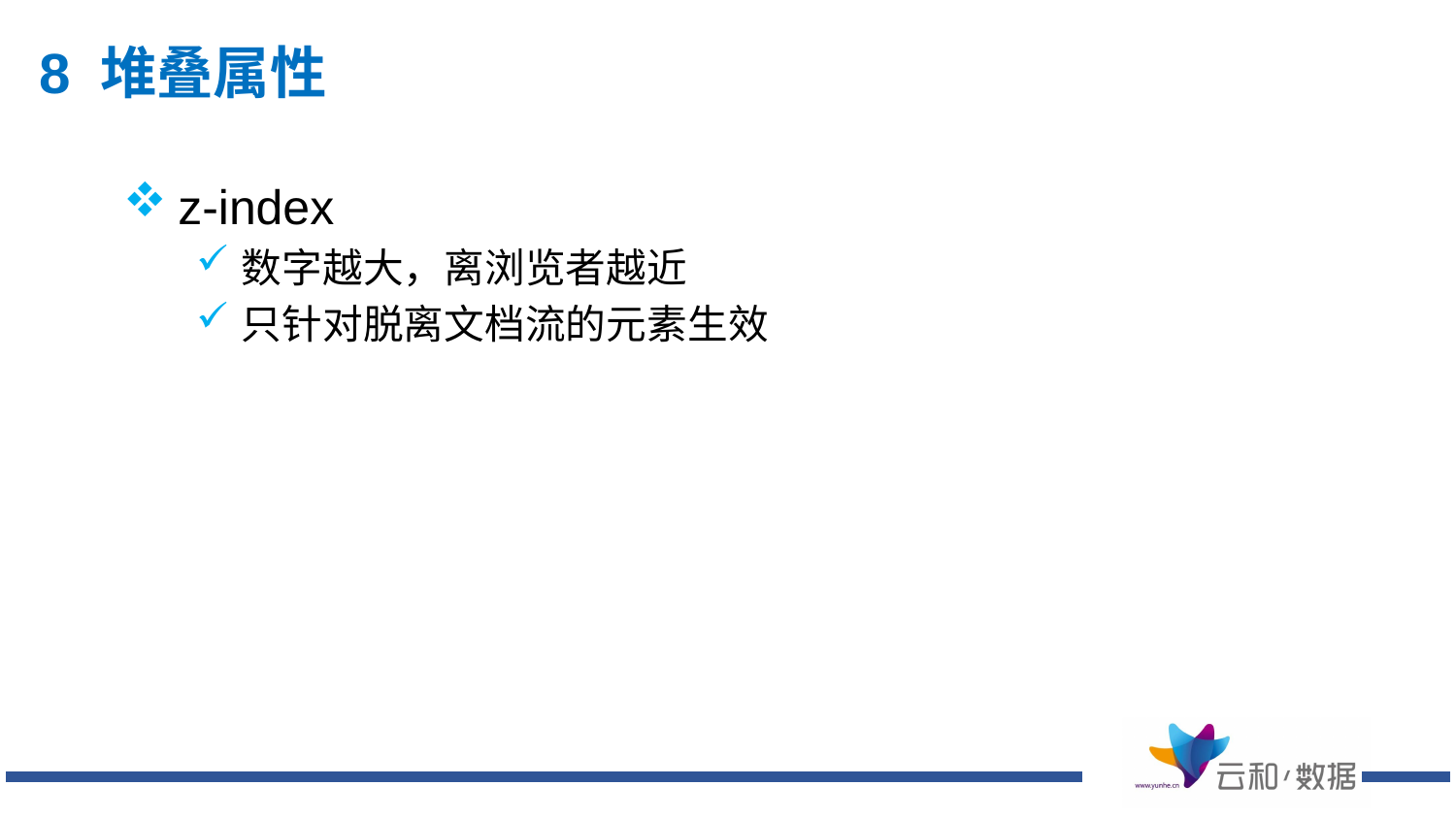

# 8 堆叠属性
z-index
数字越大，离浏览者越近
只针对脱离文档流的元素生效
18